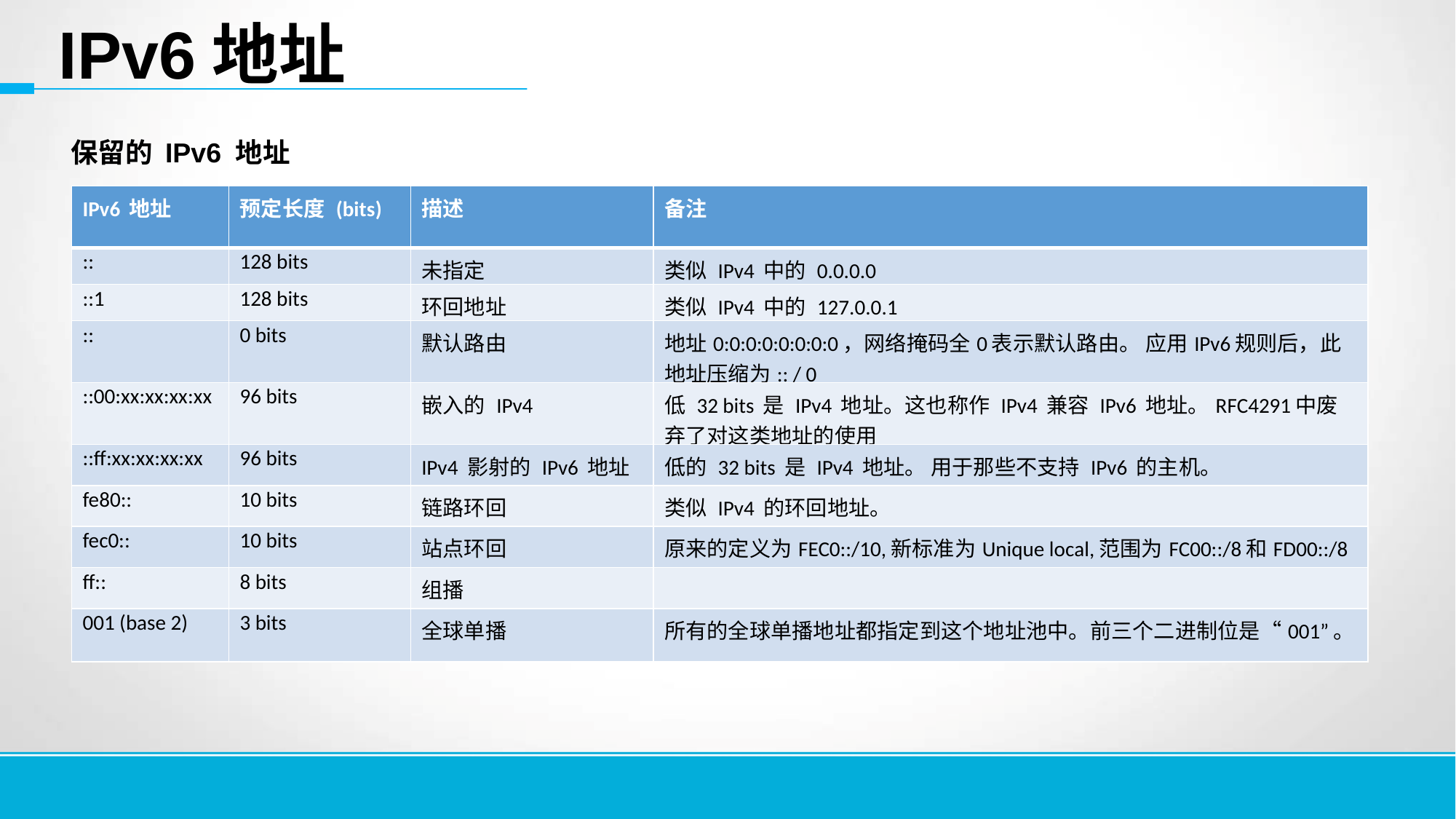

IPv6地址
保留的 IPv6 地址
| IPv6 地址 | 预定长度 (bits) | 描述 | 备注 |
| --- | --- | --- | --- |
| :: | 128 bits | 未指定 | 类似 IPv4 中的 0.0.0.0 |
| ::1 | 128 bits | 环回地址 | 类似 IPv4 中的 127.0.0.1 |
| :: | 0 bits | 默认路由 | 地址0:0:0:0:0:0:0:0，网络掩码全0表示默认路由。 应用IPv6规则后，此地址压缩为:: / 0 |
| ::00:xx:xx:xx:xx | 96 bits | 嵌入的 IPv4 | 低 32 bits 是 IPv4 地址。这也称作 IPv4 兼容 IPv6 地址。RFC4291中废弃了对这类地址的使用 |
| ::ff:xx:xx:xx:xx | 96 bits | IPv4 影射的 IPv6 地址 | 低的 32 bits 是 IPv4 地址。 用于那些不支持 IPv6 的主机。 |
| fe80:: | 10 bits | 链路环回 | 类似 IPv4 的环回地址。 |
| fec0:: | 10 bits | 站点环回 | 原来的定义为FEC0::/10,新标准为Unique local,范围为FC00::/8和FD00::/8 |
| ff:: | 8 bits | 组播 |  |
| 001 (base 2) | 3 bits | 全球单播 | 所有的全球单播地址都指定到这个地址池中。前三个二进制位是“001”。 |